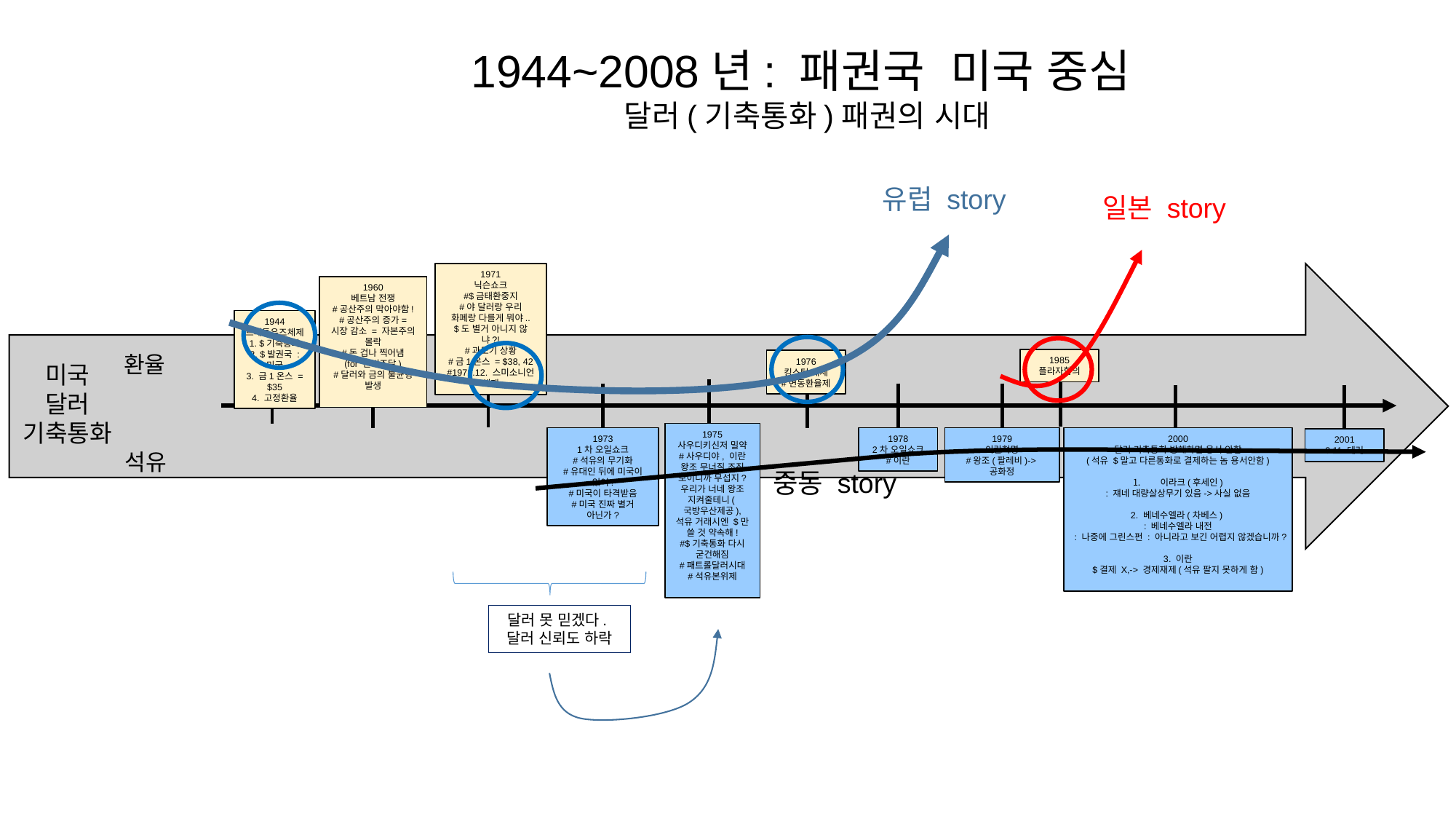

1944~2008년: 패권국  미국 중심
달러(기축통화)패권의 시대
유럽 story
일본 story

1971
닉슨쇼크
#$금태환중지
#야 달러랑 우리 화폐랑 다를게 뭐야..
$도 별거 아니지 않냐?!
#과도기 상황
#금1온스 = $38, 42
#1971.12. 스미소니언 체제
1960
베트남 전쟁
#공산주의 막아야함!
#공산주의 증가= 시장 감소 = 자본주의 몰락
#돈 겁나 찍어냄
(for 군비조달)
#달러와 금의 불균형 발생

1944
브레튼우즈체제
1. $기축통화
2. $발권국 : 미국
3. 금1온스 = $35
4. 고정환율
1985
플라자합의
1976
킹스턴 체제
#변동환율제
1975
사우디키신저 밀약
#사우디야, 이란 왕조 무너질 조짐 보이니까 무섭지? 우리가 너네 왕조 지켜줄테니(국방우산제공),
석유 거래시엔 $만 쓸 것 약속해!
#$기축통화 다시 굳건해짐
#패트롤달러시대
#석유본위제

1973
1차 오일쇼크
#석유의 무기화
#유대인 뒤에 미국이 있어!
#미국이 타격받음
#미국 진짜 별거 아닌가?
1978
2차 오일쇼크
#이란
1979
이란혁명
#왕조(팔레비)->공화정
2000
달러 기축통화 방해하면 용서 안함
(석유 $말고 다른통화로 결제하는 놈 용서안함)

이라크(후세인)
: 쟤네 대량살상무기 있음->사실 없음

2. 베네수엘라(차베스)
: 베네수엘라 내전
: 나중에 그린스펀 : 아니라고 보긴 어렵지 않겠습니까?

3. 이란
$결제 X,-> 경제재제(석유 팔지 못하게 함)

2001
9.11.테러

달러 못 믿겠다.
달러 신뢰도 하락

환율
미국
달러
기축통화
석유

중동 story